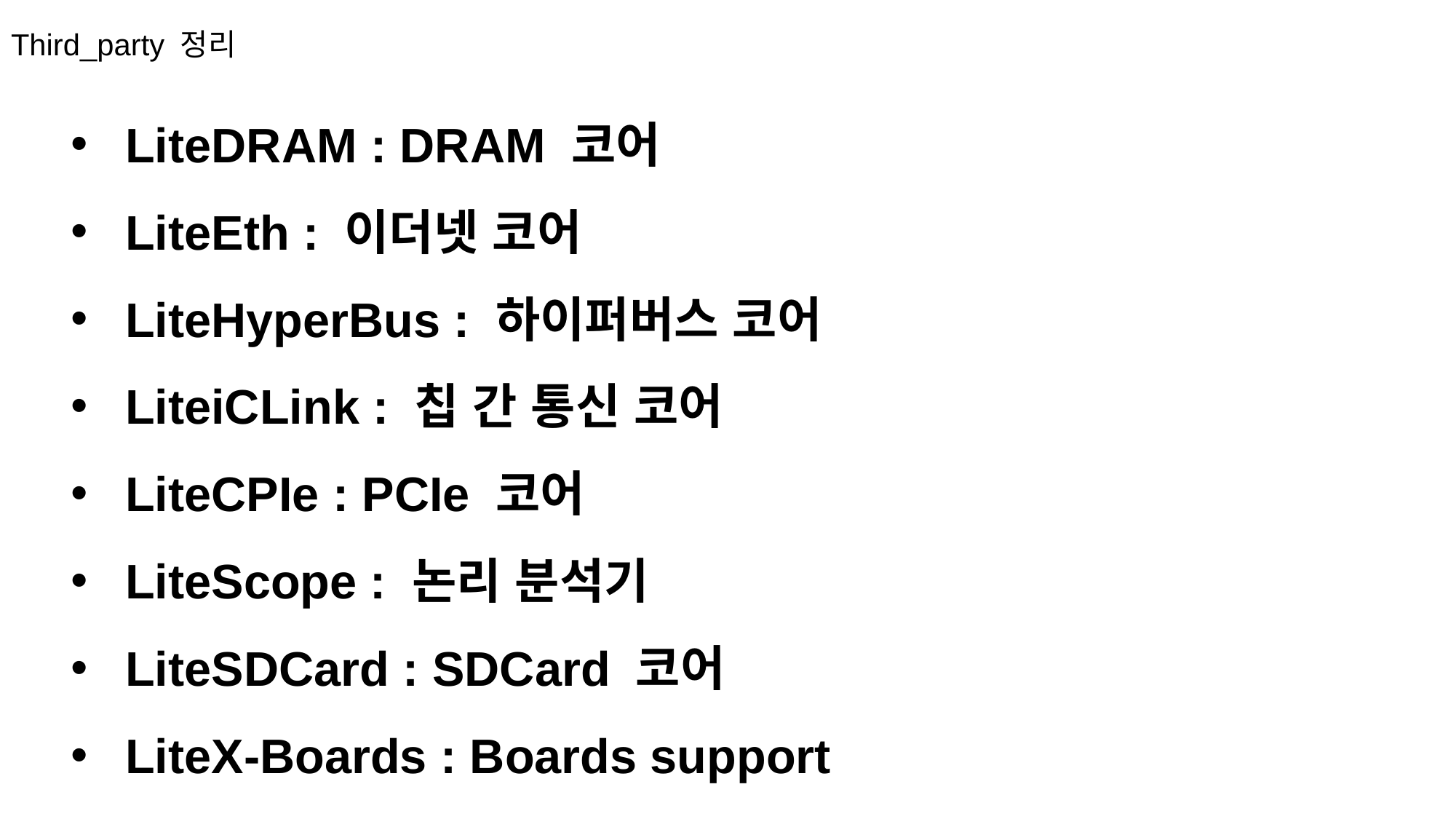

Third_party 정리
LiteDRAM : DRAM 코어
LiteEth : 이더넷 코어
LiteHyperBus : 하이퍼버스 코어
LiteiCLink : 칩 간 통신 코어
LiteCPIe : PCIe 코어
LiteScope : 논리 분석기
LiteSDCard : SDCard 코어
LiteX-Boards : Boards support